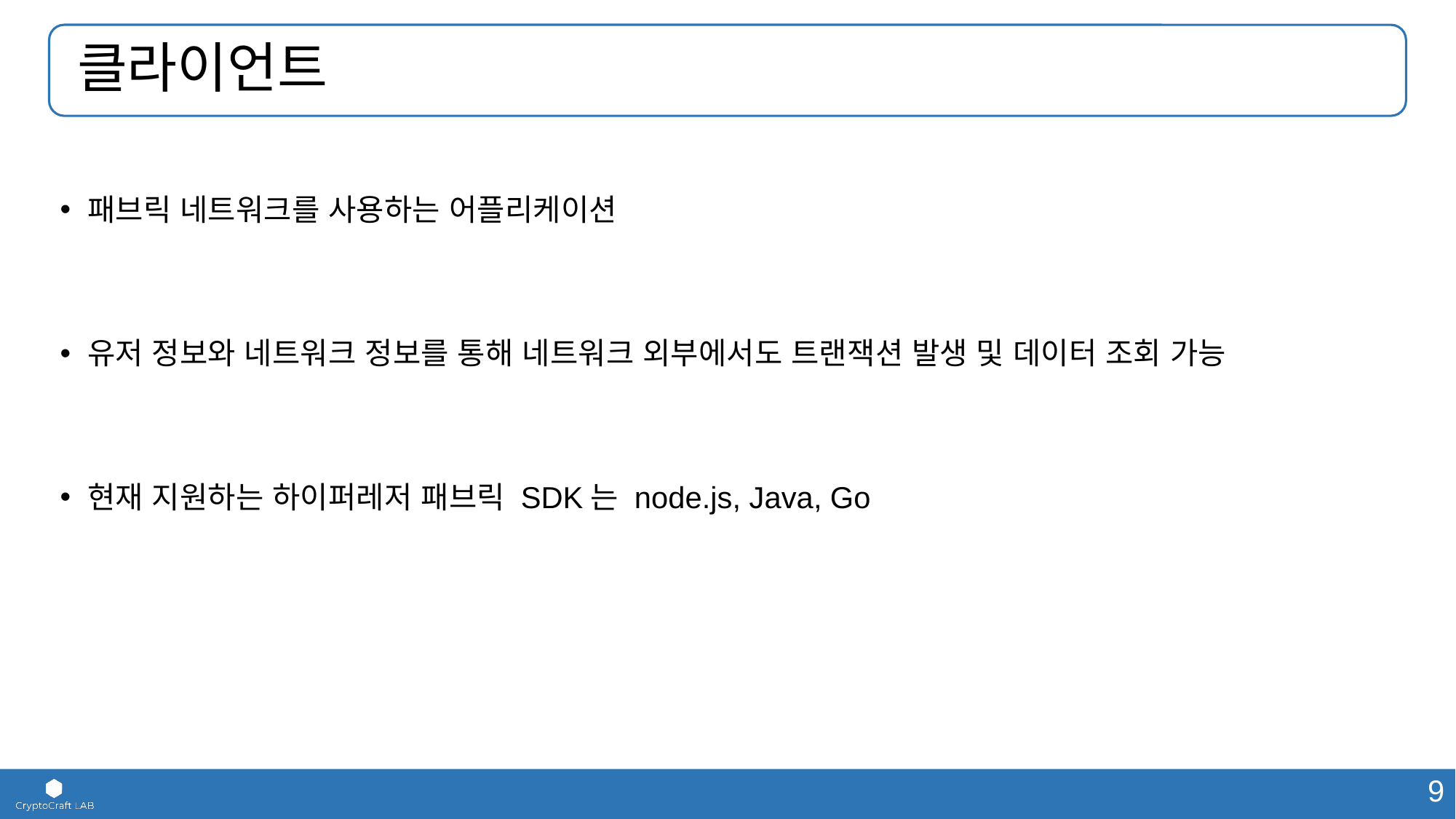

# 클라이언트

패브릭 네트워크를 사용하는 어플리케이션

유저 정보와 네트워크 정보를 통해 네트워크 외부에서도 트랜잭션 발생 및 데이터 조회 가능

현재 지원하는 하이퍼레저 패브릭 SDK는 node.js, Java, Go